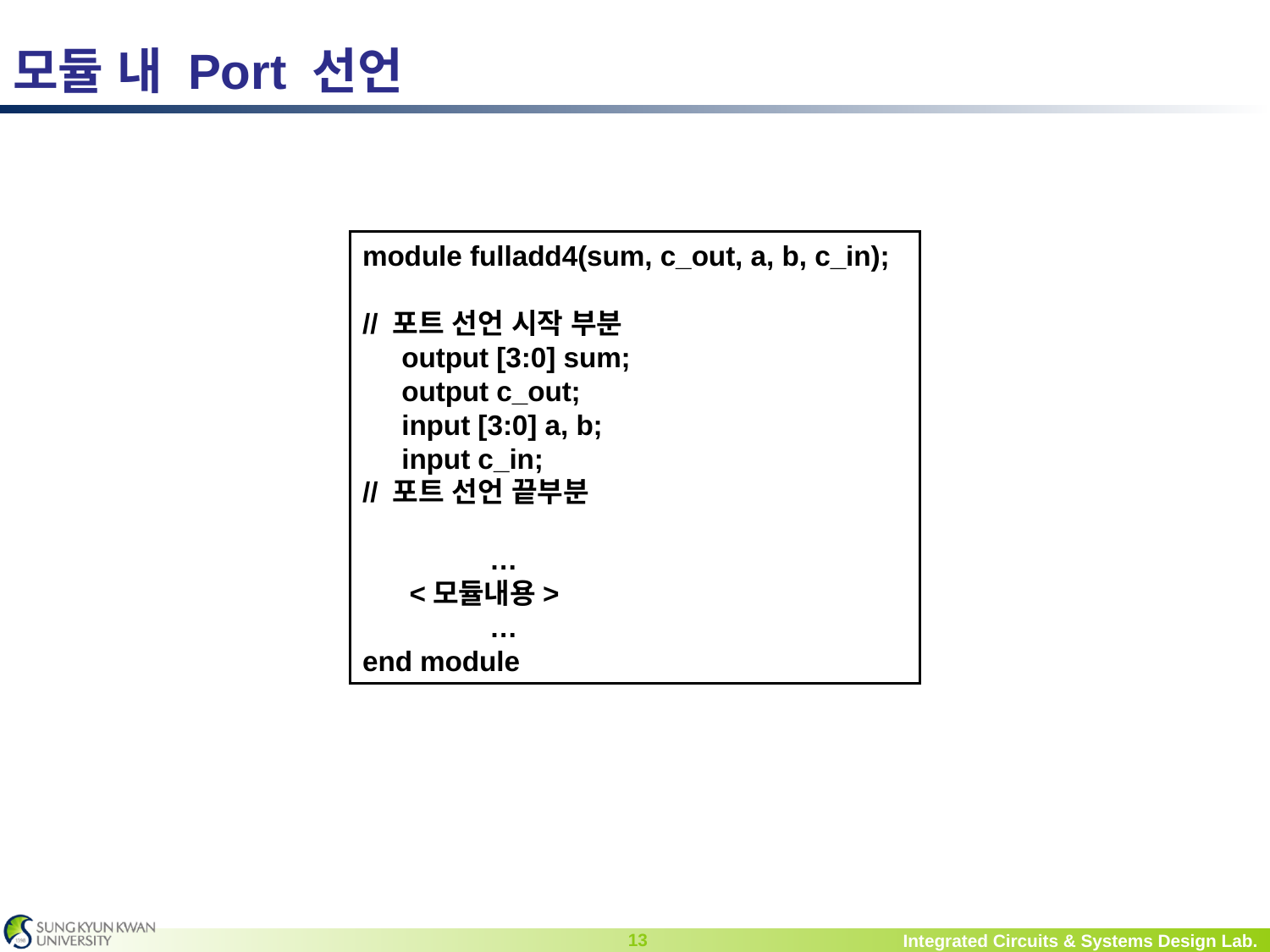

# 모듈 내 Port 선언
module fulladd4(sum, c_out, a, b, c_in);

// 포트 선언 시작 부분
     output [3:0] sum;
     output c_out;
     input [3:0] a, b;
     input c_in;
// 포트 선언 끝부분

	…
      <모듈내용>
	…
end module